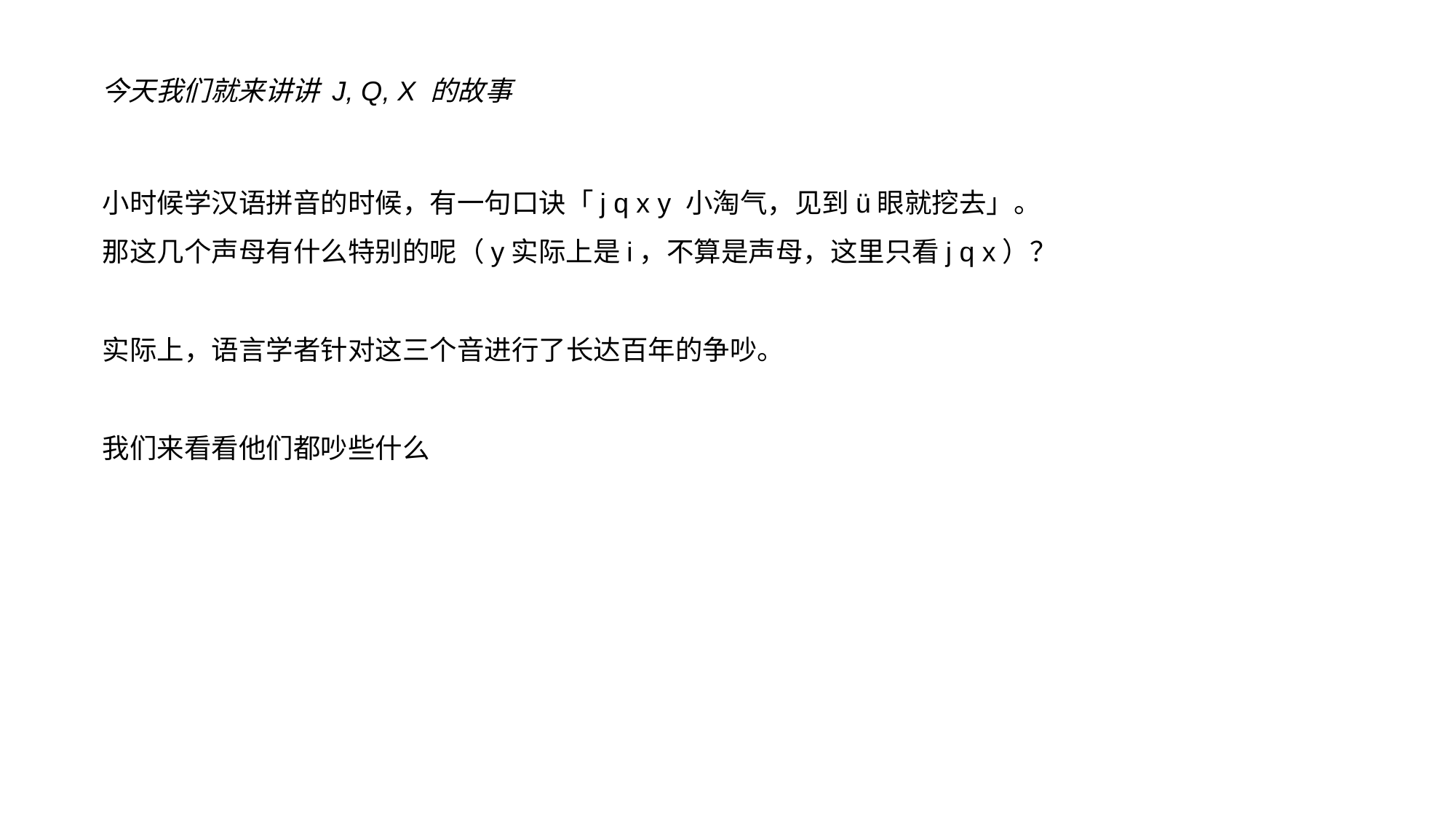

今天我们就来讲讲 J, Q, X 的故事
小时候学汉语拼音的时候，有一句口诀「j q x y 小淘气，见到ü眼就挖去」。
那这几个声母有什么特别的呢（y实际上是i，不算是声母，这里只看j q x）？

实际上，语言学者针对这三个音进行了长达百年的争吵。

我们来看看他们都吵些什么